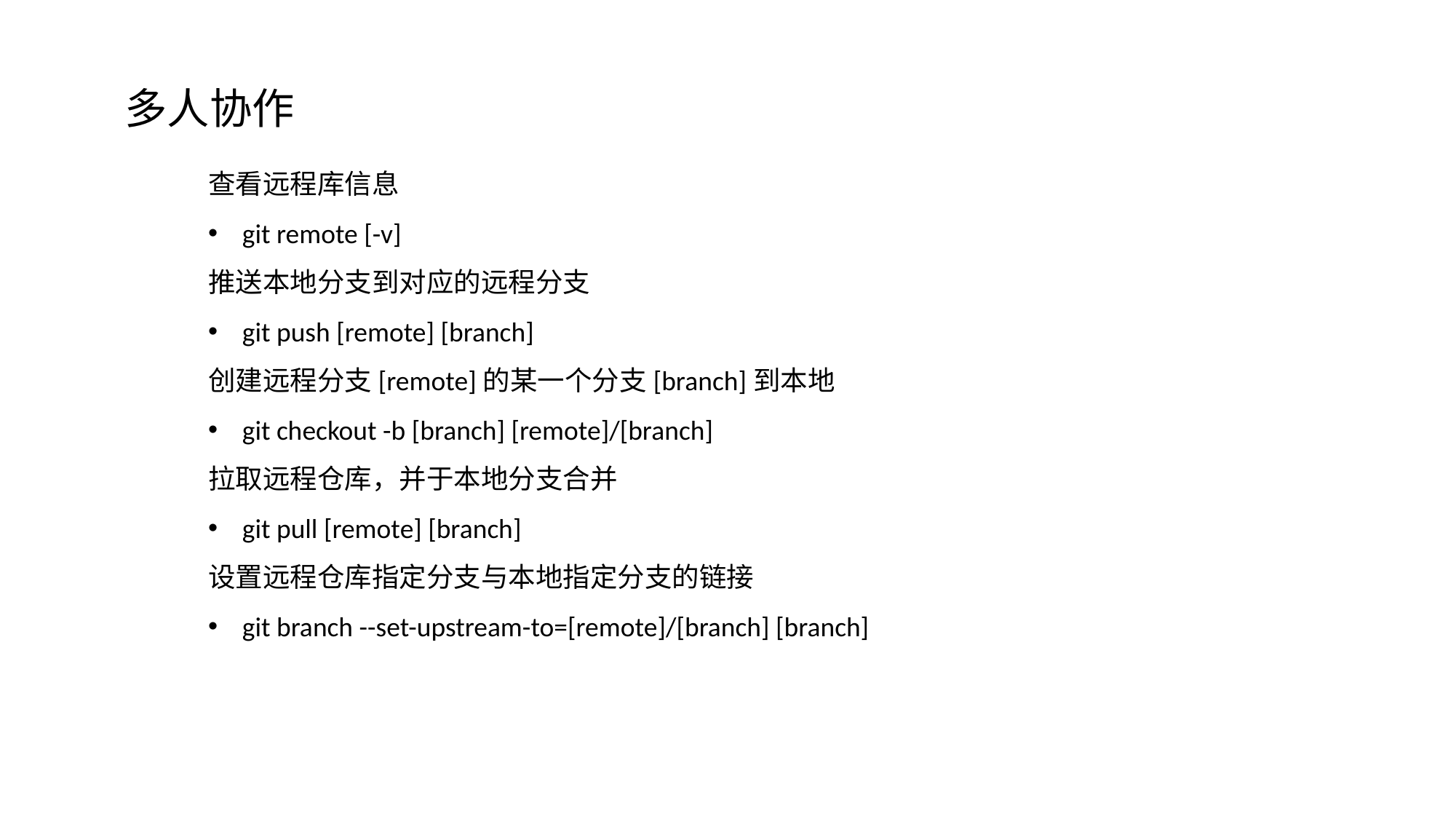

多人协作
查看远程库信息
git remote [-v]
推送本地分支到对应的远程分支
git push [remote] [branch]
创建远程分支[remote]的某一个分支[branch]到本地
git checkout -b [branch] [remote]/[branch]
拉取远程仓库，并于本地分支合并
git pull [remote] [branch]
设置远程仓库指定分支与本地指定分支的链接
git branch --set-upstream-to=[remote]/[branch] [branch]